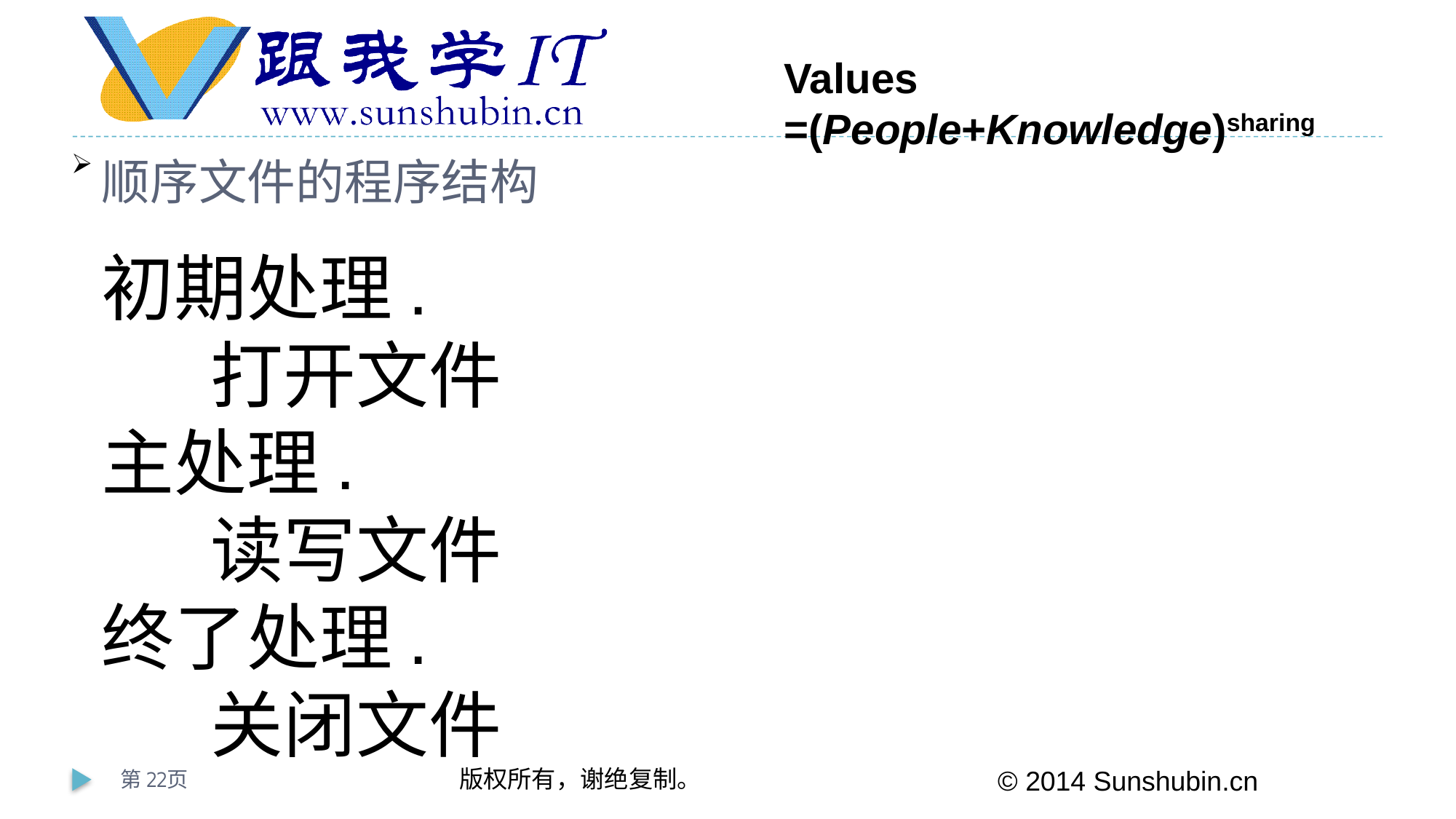

顺序文件的程序结构
初期处理.
	打开文件
主处理.
	读写文件
终了处理.
	关闭文件
第22页